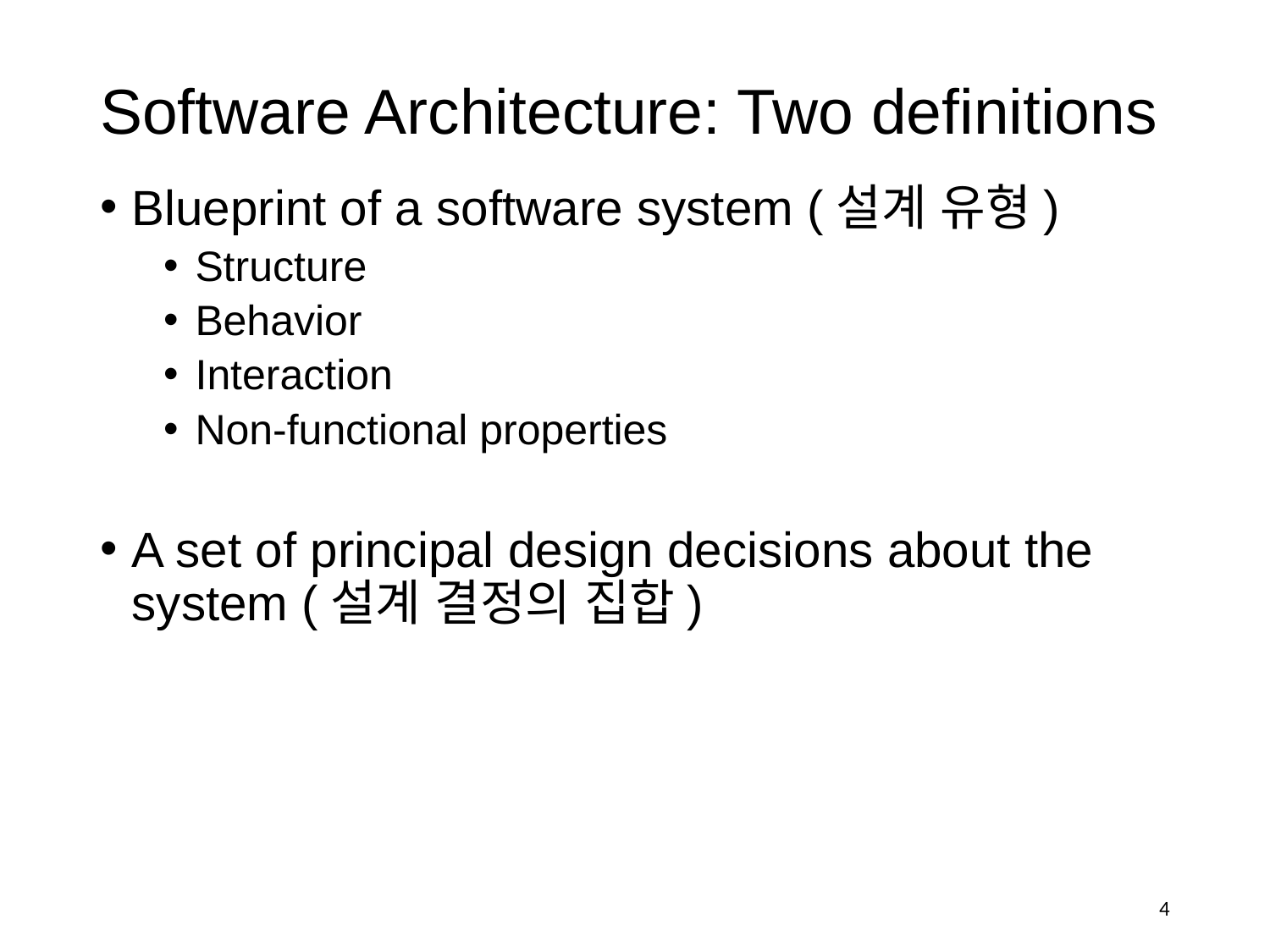

# Software Architecture: Two definitions
Blueprint of a software system (설계 유형)
Structure
Behavior
Interaction
Non-functional properties

A set of principal design decisions about the system (설계 결정의 집합)

4